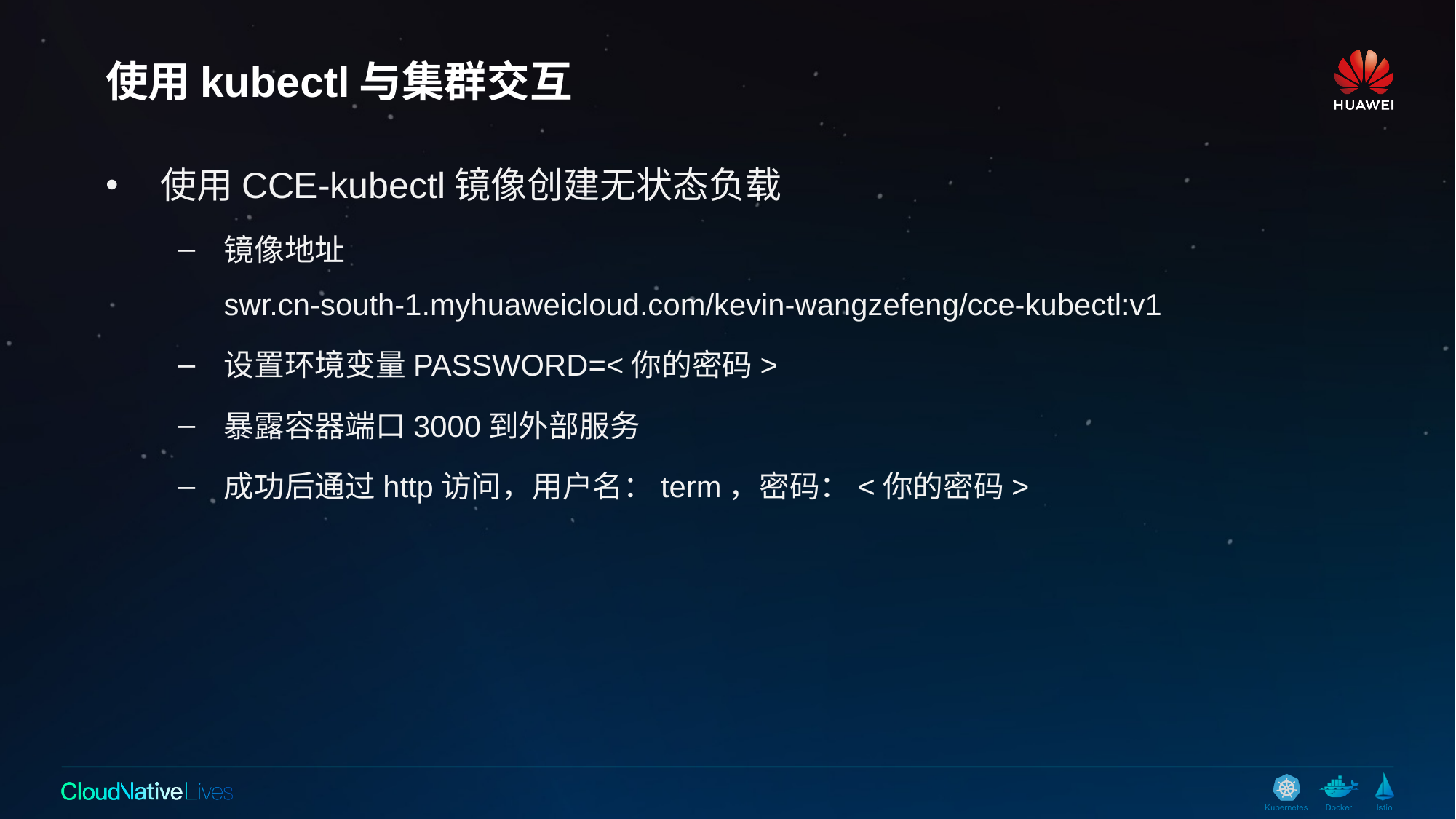

# 使用kubectl与集群交互
使用CCE-kubectl镜像创建无状态负载
镜像地址
swr.cn-south-1.myhuaweicloud.com/kevin-wangzefeng/cce-kubectl:v1
设置环境变量PASSWORD=<你的密码>
暴露容器端口3000到外部服务
成功后通过http访问，用户名：term，密码：<你的密码>